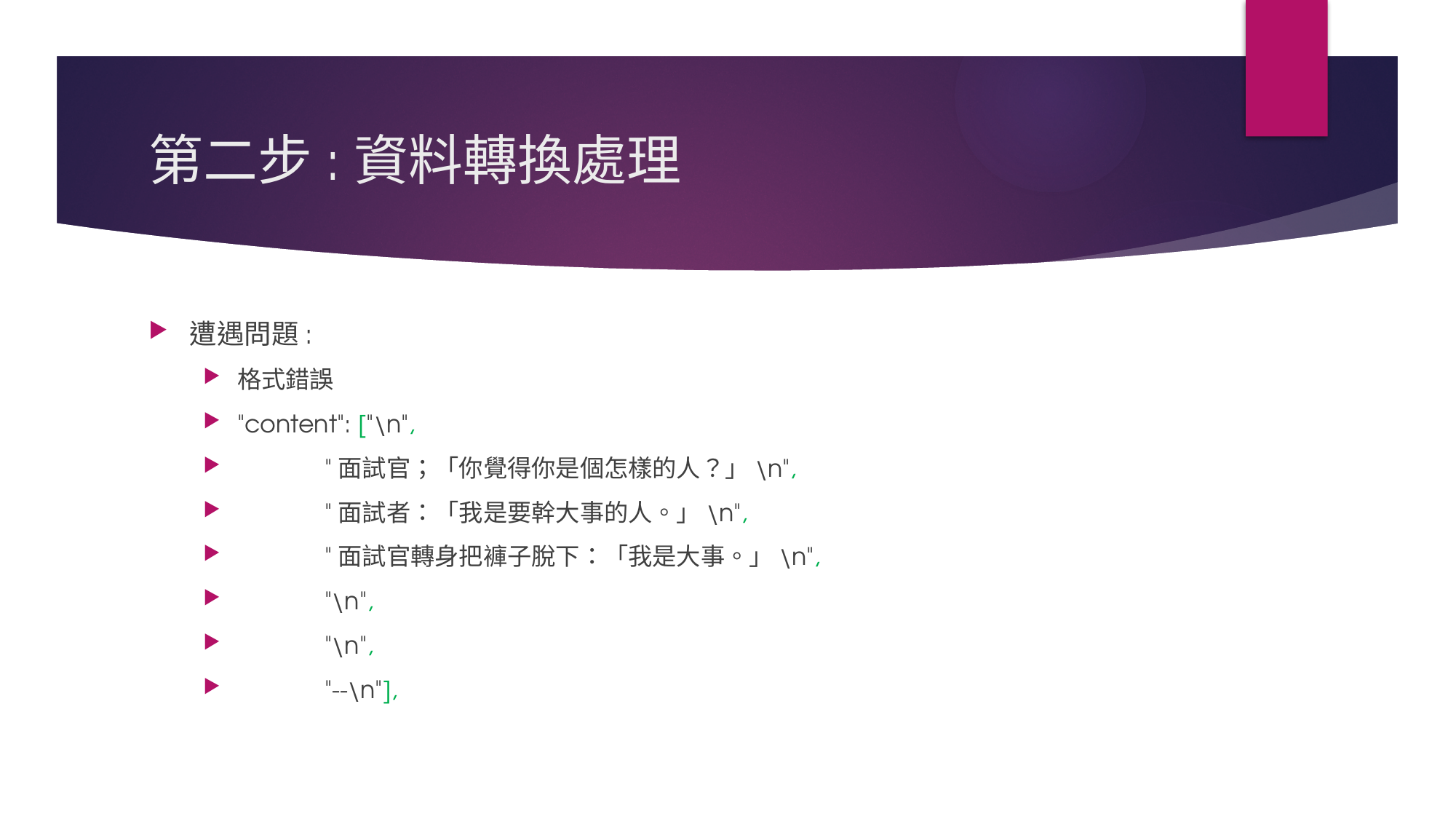

# 第二步:資料轉換處理
遭遇問題:
格式錯誤
"content": ["\n",
             "面試官；「你覺得你是個怎樣的人？」\n",
             "面試者：「我是要幹大事的人。」\n",
             "面試官轉身把褲子脫下：「我是大事。」\n",
             "\n",
             "\n",
             "--\n"],